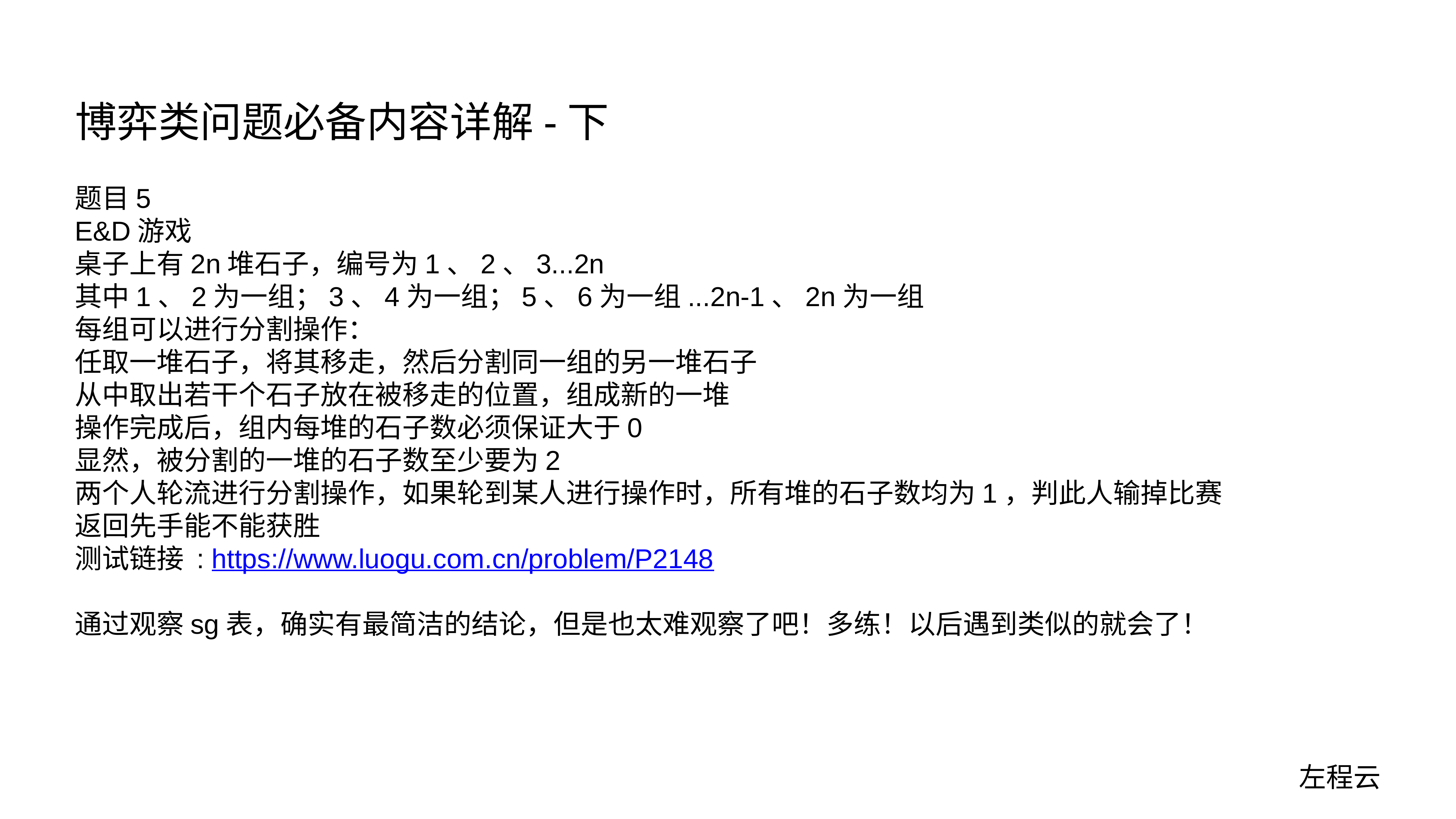

# 博弈类问题必备内容详解-下
题目5
E&D游戏
桌子上有2n堆石子，编号为1、2、3...2n
其中1、2为一组；3、4为一组；5、6为一组...2n-1、2n为一组
每组可以进行分割操作：
任取一堆石子，将其移走，然后分割同一组的另一堆石子
从中取出若干个石子放在被移走的位置，组成新的一堆
操作完成后，组内每堆的石子数必须保证大于0
显然，被分割的一堆的石子数至少要为2
两个人轮流进行分割操作，如果轮到某人进行操作时，所有堆的石子数均为1，判此人输掉比赛
返回先手能不能获胜
测试链接 : https://www.luogu.com.cn/problem/P2148

通过观察sg表，确实有最简洁的结论，但是也太难观察了吧！多练！以后遇到类似的就会了！
左程云